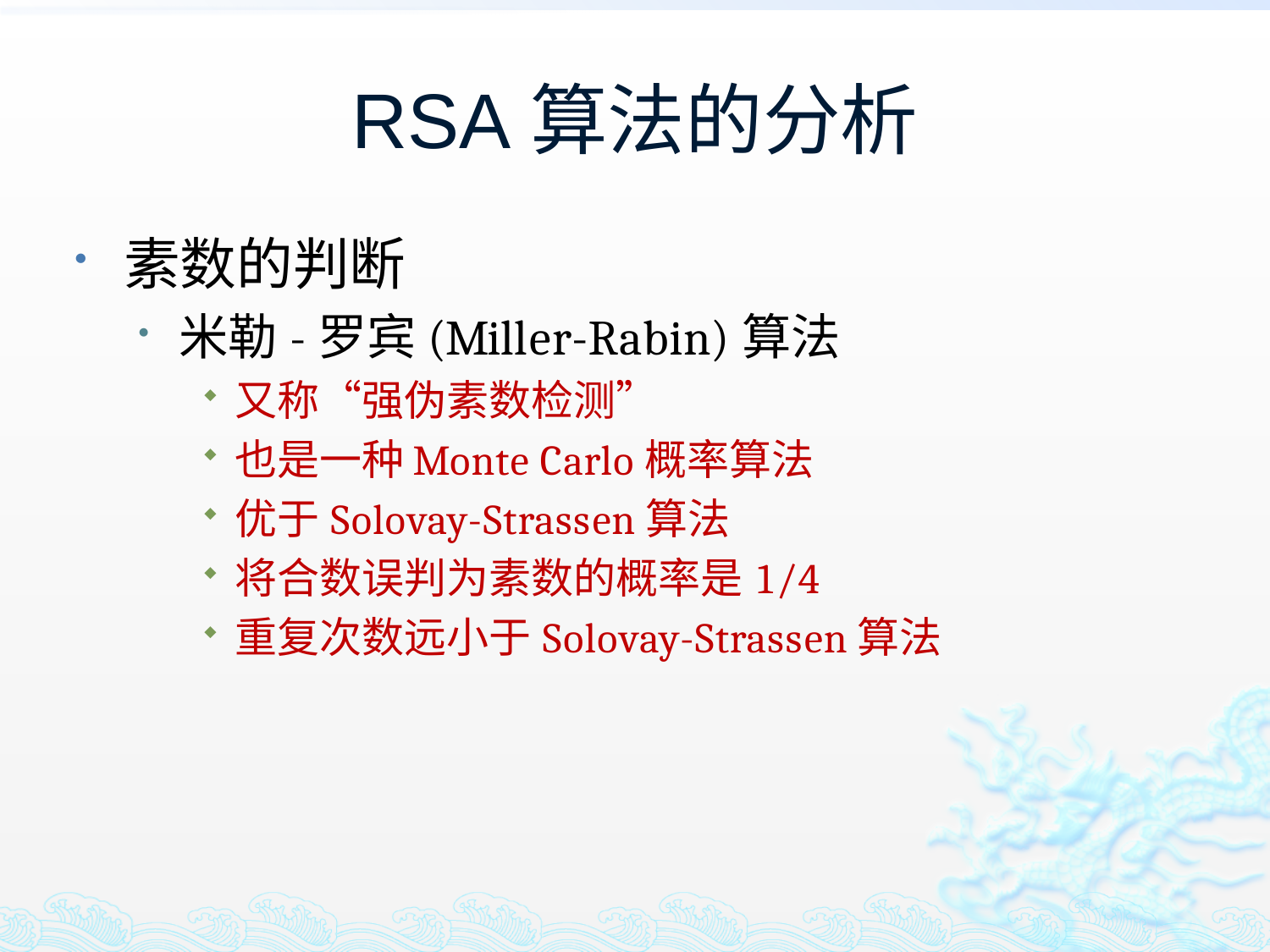

# RSA算法的分析
素数的判断
米勒-罗宾(Miller-Rabin)算法
又称“强伪素数检测”
也是一种Monte Carlo概率算法
优于Solovay-Strassen算法
将合数误判为素数的概率是1/4
重复次数远小于Solovay-Strassen算法